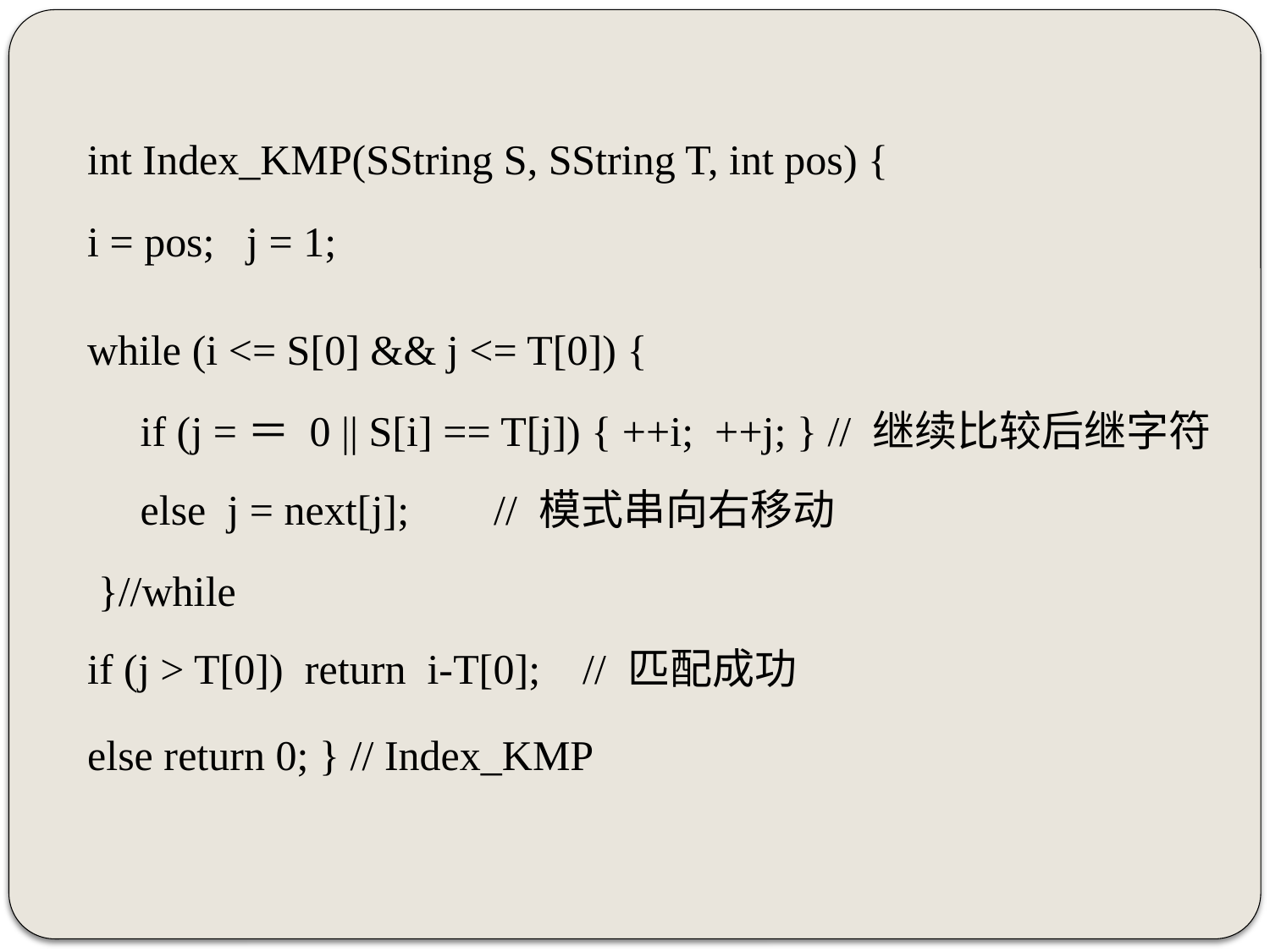

int Index_KMP(SString S, SString T, int pos) {
i = pos;   j = 1;
while (i <= S[0] && j <= T[0]) {
     if (j =＝ 0 || S[i] == T[j]) { ++i;  ++j; } // 继续比较后继字符
     else  j = next[j];        // 模式串向右移动
 }//while
if (j > T[0])  return  i-T[0];    // 匹配成功
else return 0; } // Index_KMP